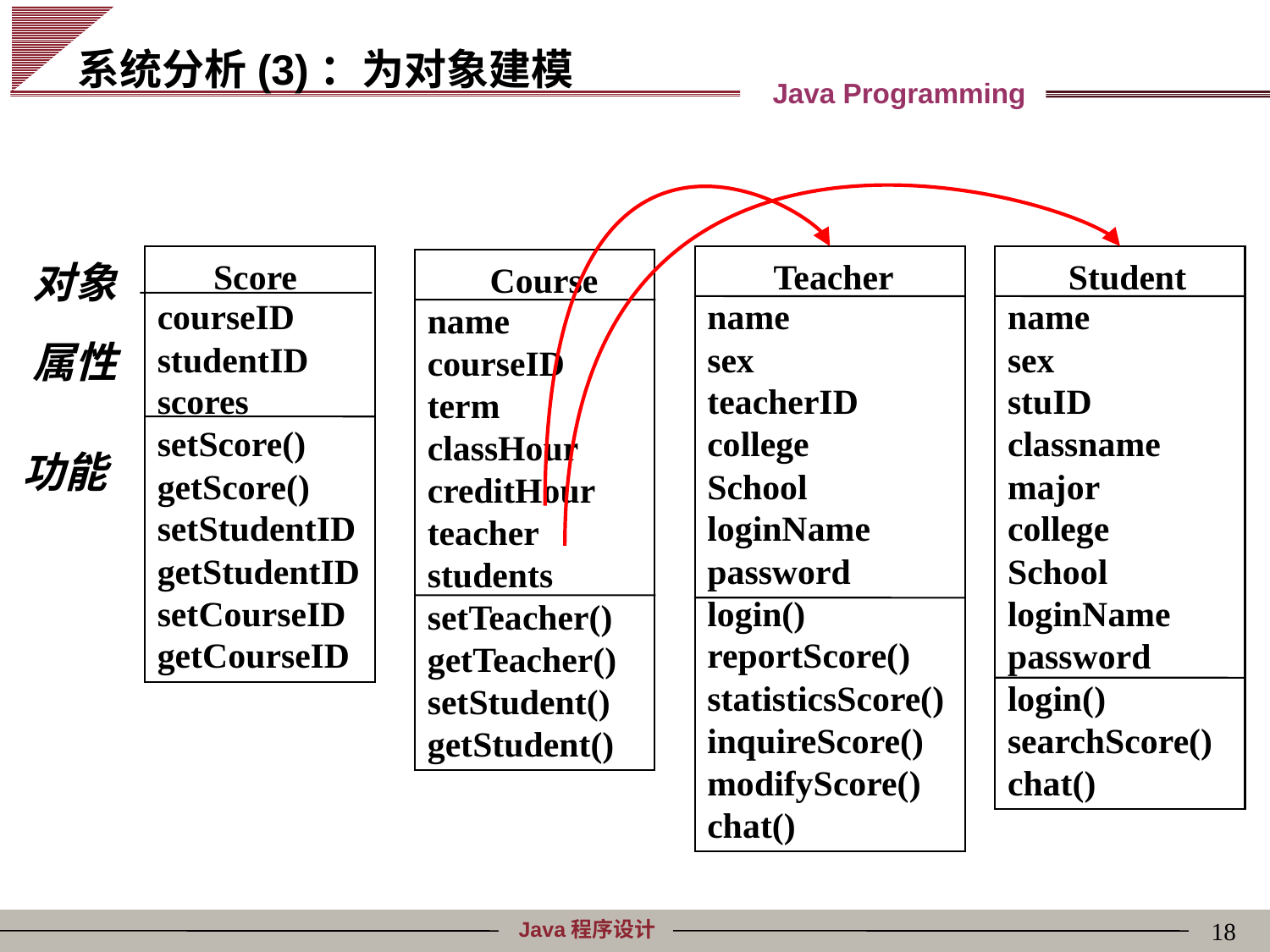

# 系统分析(3)：为对象建模
对象

courseID
studentID
scores
setScore()
getScore()
setStudentID
getStudentID
setCourseID
getCourseID

name
sex
teacherID
college
School
loginName
password
login()
reportScore()
statisticsScore()
inquireScore()
modifyScore()
chat()

name
sex
stuID
classname
major
college
School
loginName
password
login()
searchScore()
chat()
Student

Teacher
Score

name
courseID
term
classHour
creditHour
teacher
students
setTeacher()
getTeacher()
setStudent()
getStudent()
Course

属性

功能